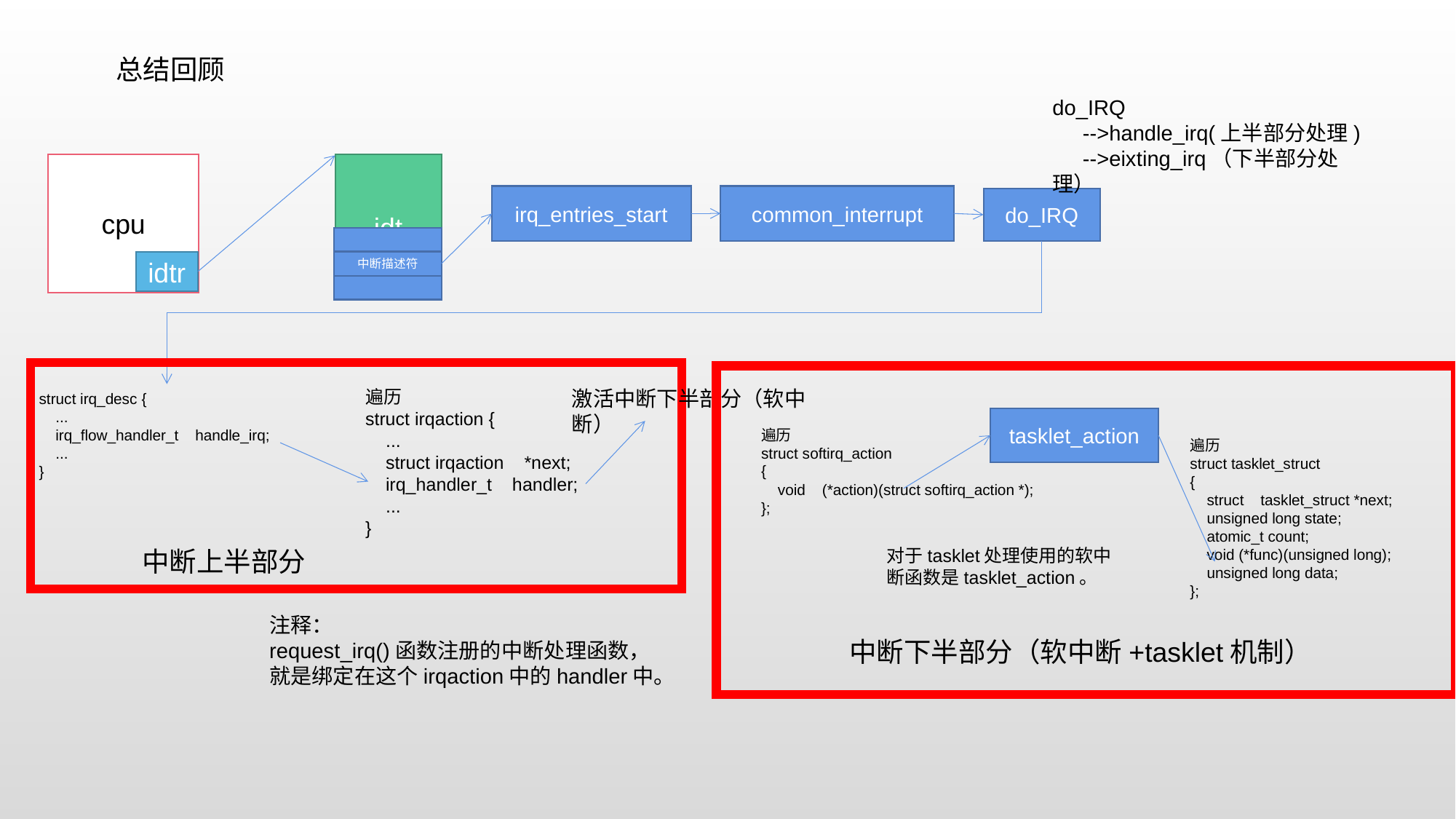

总结回顾
do_IRQ
     -->handle_irq(上半部分处理)
     -->eixting_irq（下半部分处理）
cpu
idt
irq_entries_start
common_interrupt
do_IRQ

idtr
中断描述符

遍历
struct irqaction {
    ...
    struct irqaction    *next;
    irq_handler_t    handler;
    ...
}
激活中断下半部分（软中断）
struct irq_desc {
    ...
    irq_flow_handler_t    handle_irq;
    ...
}
tasklet_action
遍历
struct softirq_action
{
    void    (*action)(struct softirq_action *);
};
遍历
struct tasklet_struct
{
    struct    tasklet_struct *next;
    unsigned long state;
    atomic_t count;
    void (*func)(unsigned long);
    unsigned long data;
};
中断上半部分
对于tasklet处理使用的软中断函数是tasklet_action。
注释：
request_irq()函数注册的中断处理函数，就是绑定在这个irqaction中的handler中。
中断下半部分（软中断+tasklet机制）